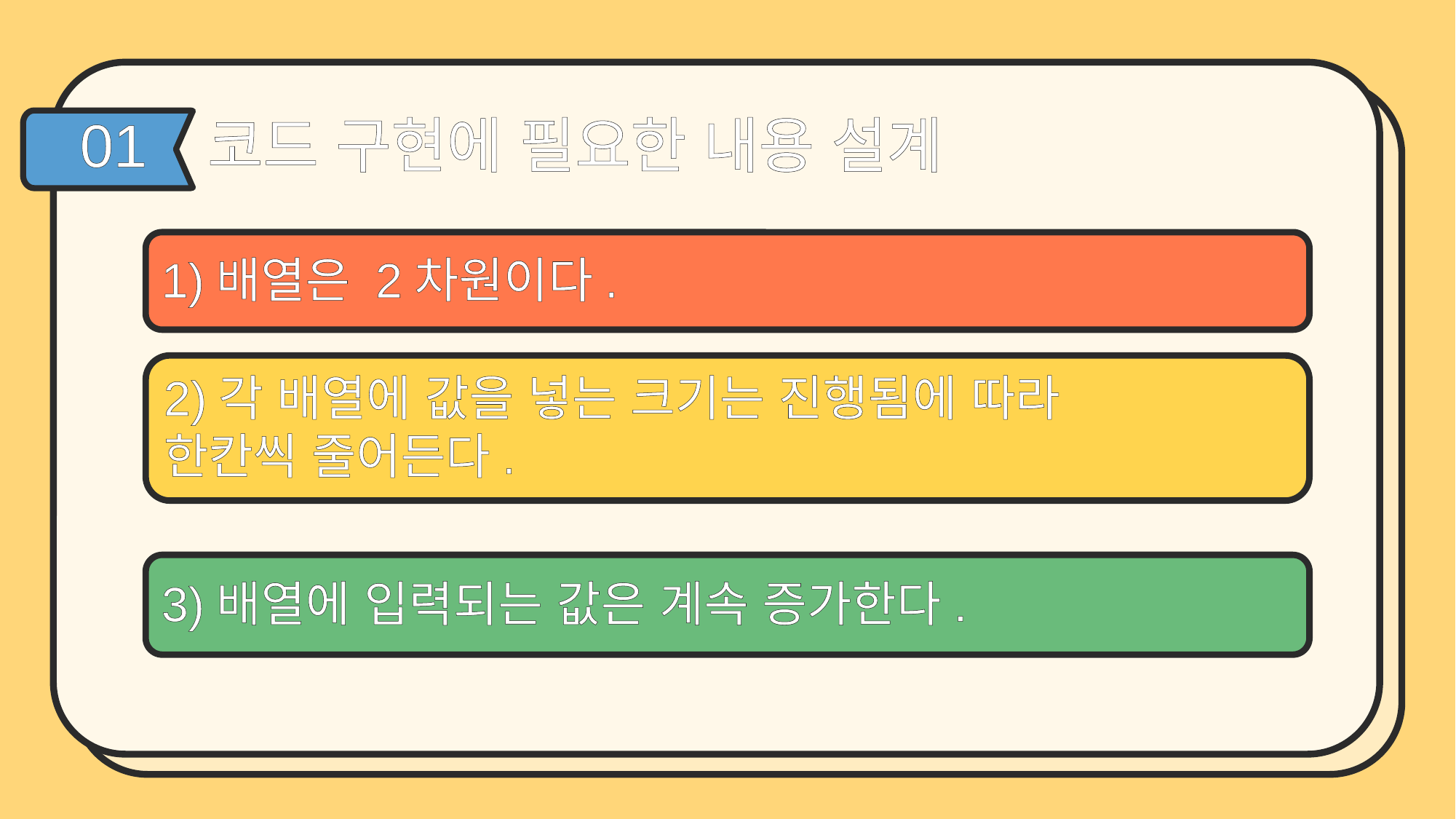

코드 구현에 필요한 내용 설계
01
1)배열은 2차원이다.
2)각 배열에 값을 넣는 크기는 진행됨에 따라
한칸씩 줄어든다.
3)배열에 입력되는 값은 계속 증가한다.